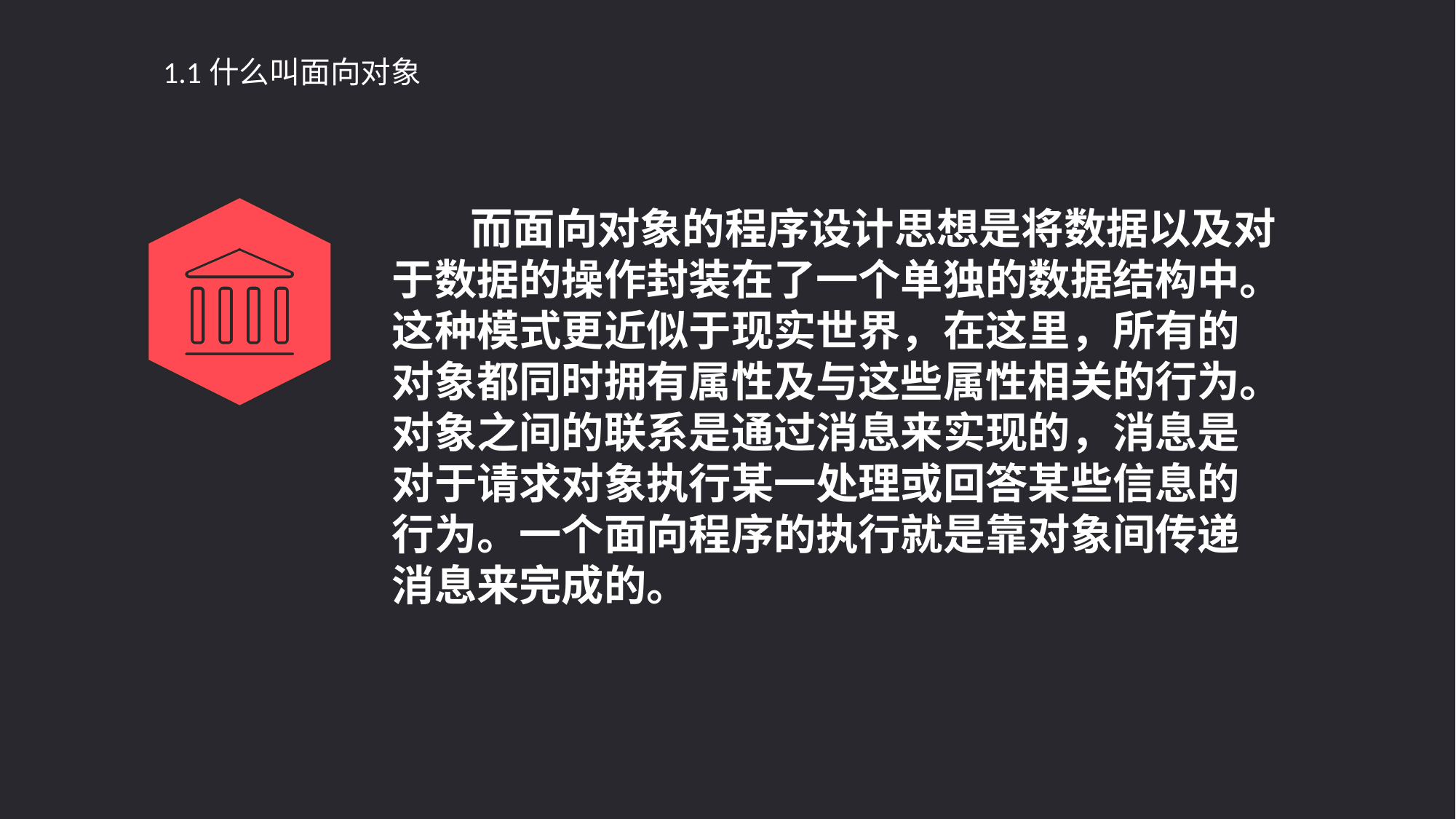

1.1什么叫面向对象

         而面向对象的程序设计思想是将数据以及对于数据的操作封装在了一个单独的数据结构中。这种模式更近似于现实世界，在这里，所有的对象都同时拥有属性及与这些属性相关的行为。对象之间的联系是通过消息来实现的，消息是对于请求对象执行某一处理或回答某些信息的行为。一个面向程序的执行就是靠对象间传递消息来完成的。